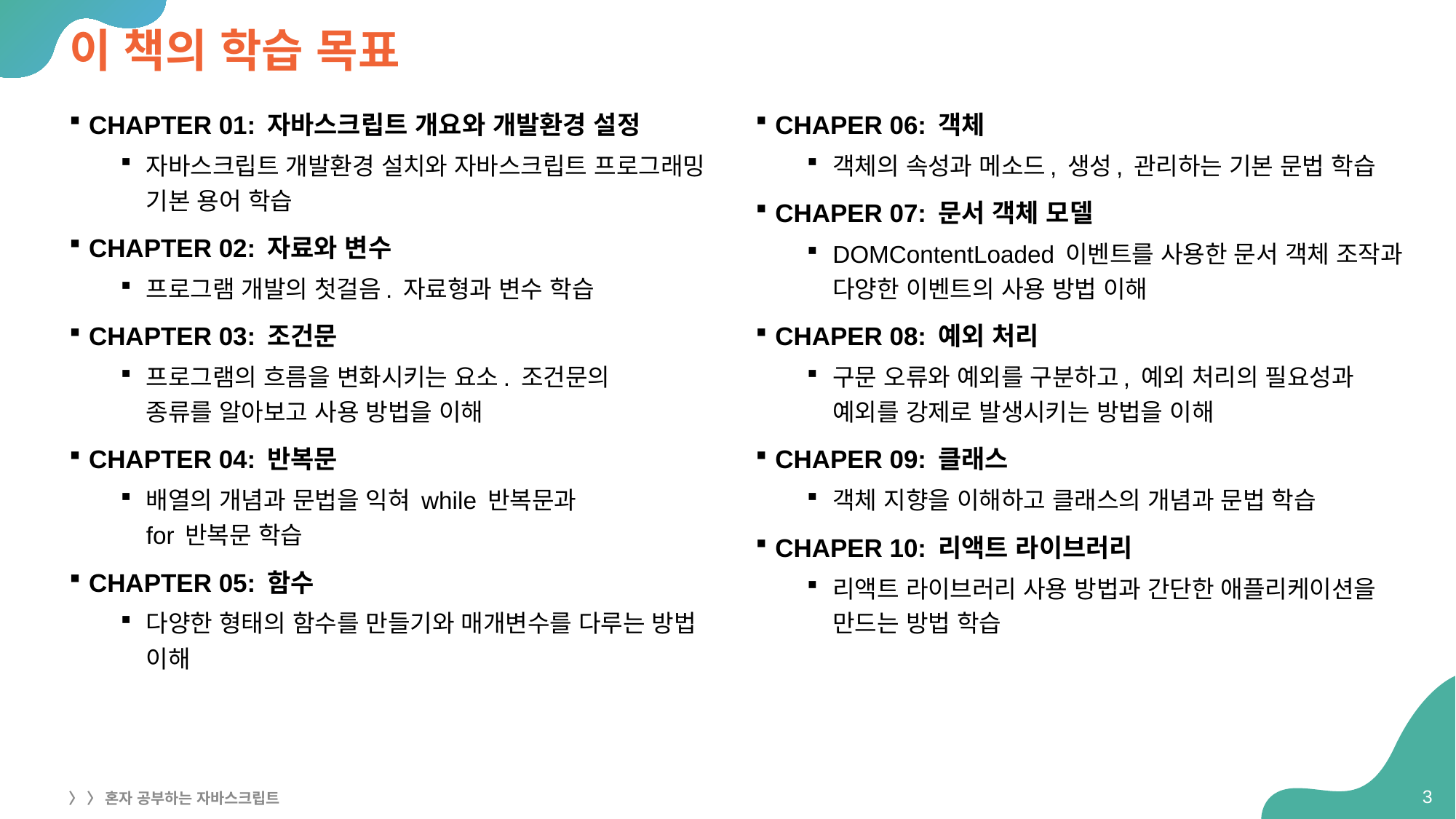

# 이 책의 학습 목표
CHAPTER 01: 자바스크립트 개요와 개발환경 설정
자바스크립트 개발환경 설치와 자바스크립트 프로그래밍 기본 용어 학습
CHAPTER 02: 자료와 변수
프로그램 개발의 첫걸음. 자료형과 변수 학습
CHAPTER 03: 조건문
프로그램의 흐름을 변화시키는 요소. 조건문의
종류를 알아보고 사용 방법을 이해
CHAPTER 04: 반복문
배열의 개념과 문법을 익혀 while 반복문과
for 반복문 학습
CHAPTER 05: 함수
다양한 형태의 함수를 만들기와 매개변수를 다루는 방법 이해

CHAPER 06: 객체
객체의 속성과 메소드, 생성, 관리하는 기본 문법 학습
CHAPER 07: 문서 객체 모델
DOMContentLoaded 이벤트를 사용한 문서 객체 조작과 다양한 이벤트의 사용 방법 이해
CHAPER 08: 예외 처리
구문 오류와 예외를 구분하고, 예외 처리의 필요성과 예외를 강제로 발생시키는 방법을 이해
CHAPER 09: 클래스
객체 지향을 이해하고 클래스의 개념과 문법 학습
CHAPER 10: 리액트 라이브러리
리액트 라이브러리 사용 방법과 간단한 애플리케이션을 만드는 방법 학습

3
〉 〉 혼자 공부하는 자바스크립트